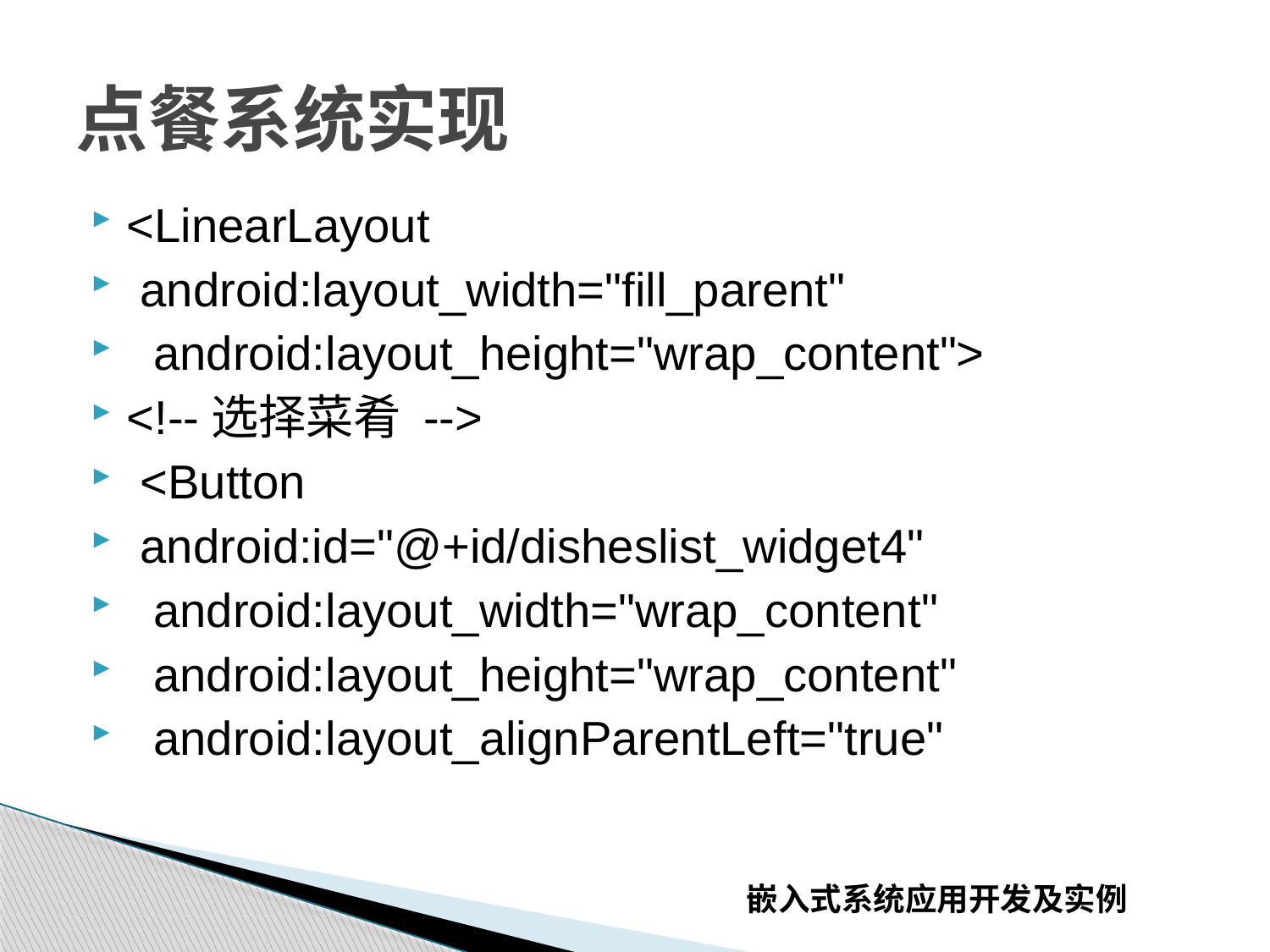

# 点餐系统实现
<LinearLayout
 android:layout_width="fill_parent"
  android:layout_height="wrap_content">
<!--选择菜肴 -->
 <Button
 android:id="@+id/disheslist_widget4"
  android:layout_width="wrap_content"
  android:layout_height="wrap_content"
  android:layout_alignParentLeft="true"
嵌入式系统应用开发及实例